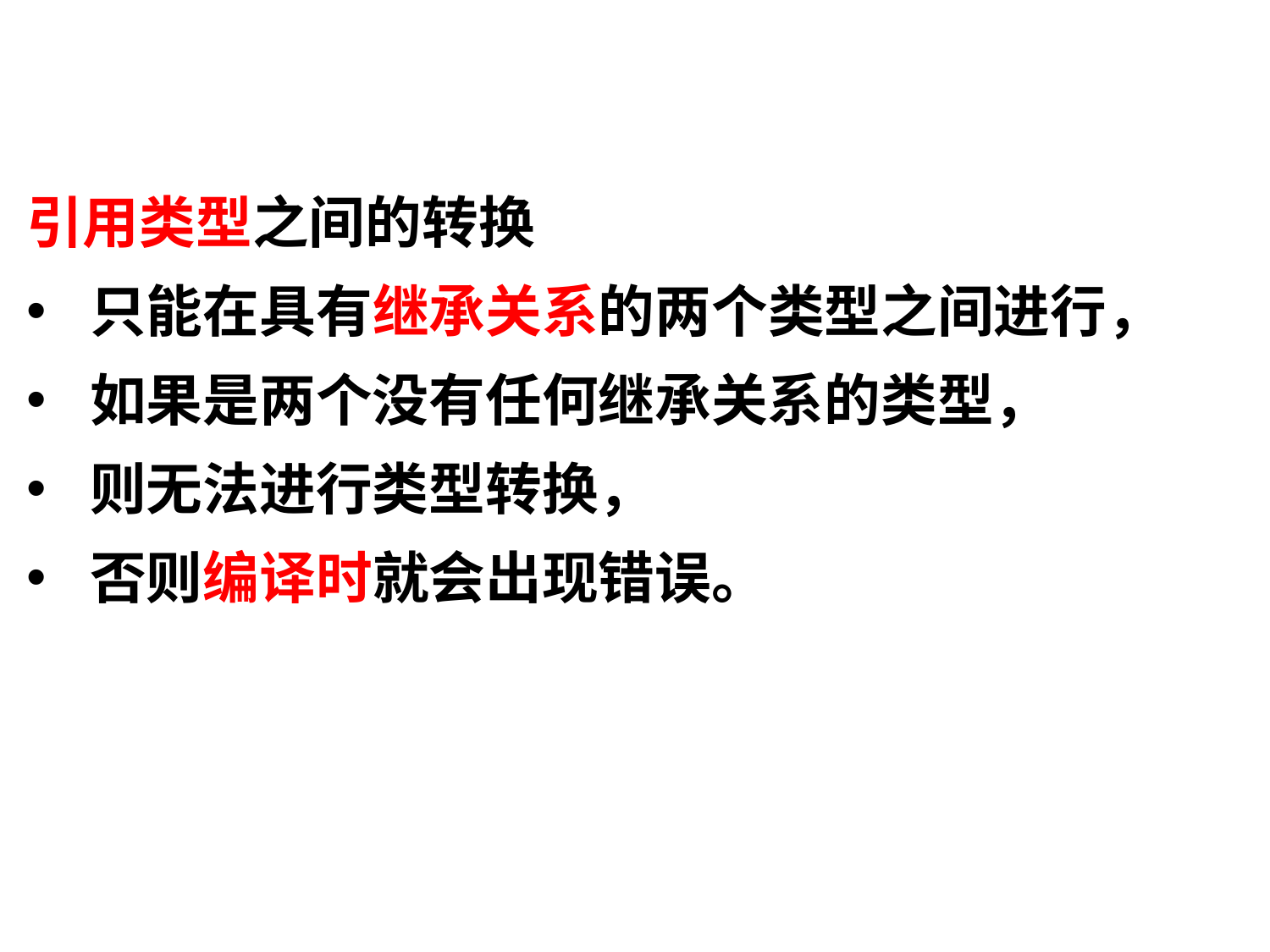

引用类型之间的转换
只能在具有继承关系的两个类型之间进行，
如果是两个没有任何继承关系的类型，
则无法进行类型转换，
否则编译时就会出现错误。